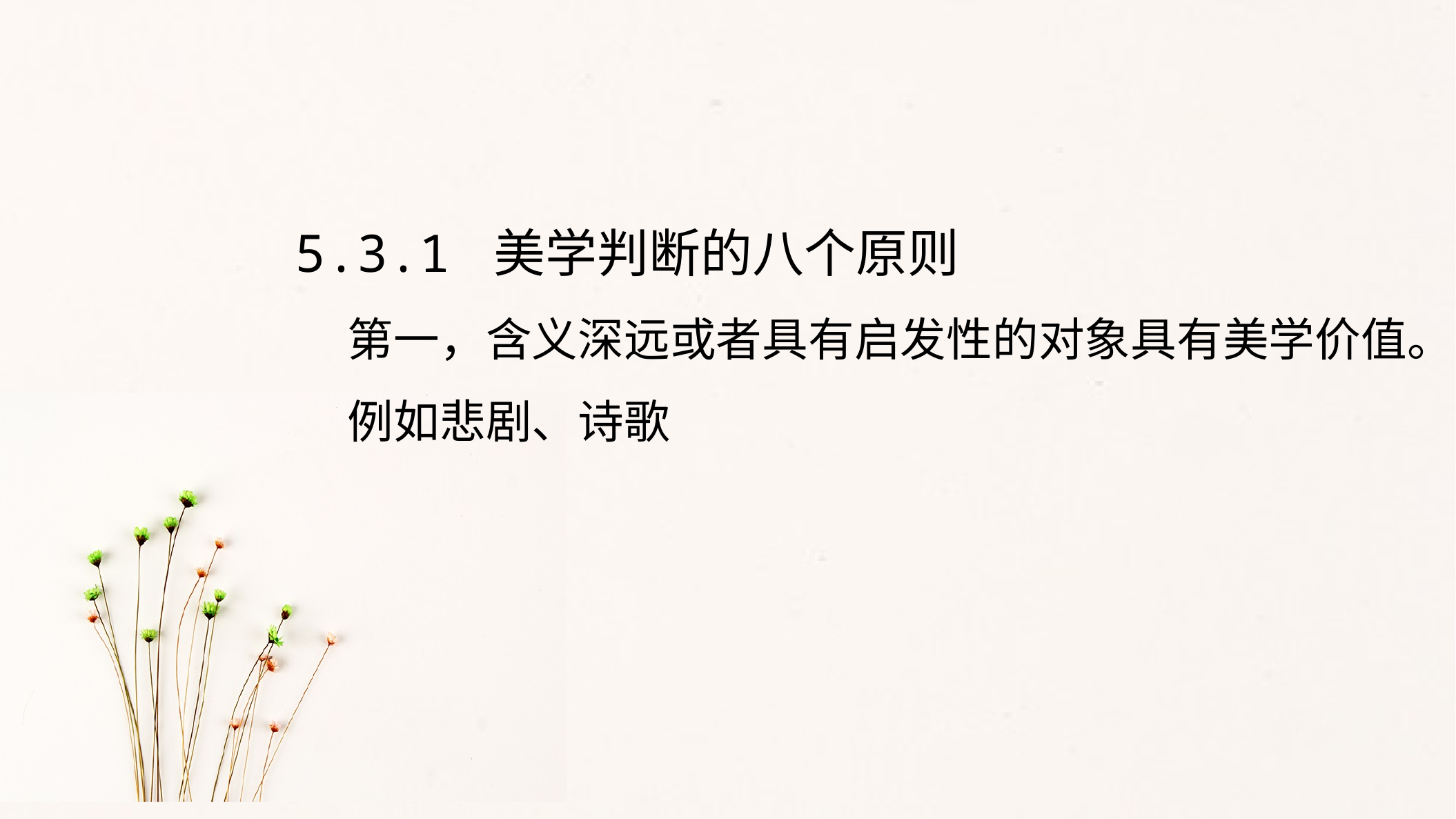

5.3.1 美学判断的八个原则
    第一，含义深远或者具有启发性的对象具有美学价值。
    例如悲剧、诗歌